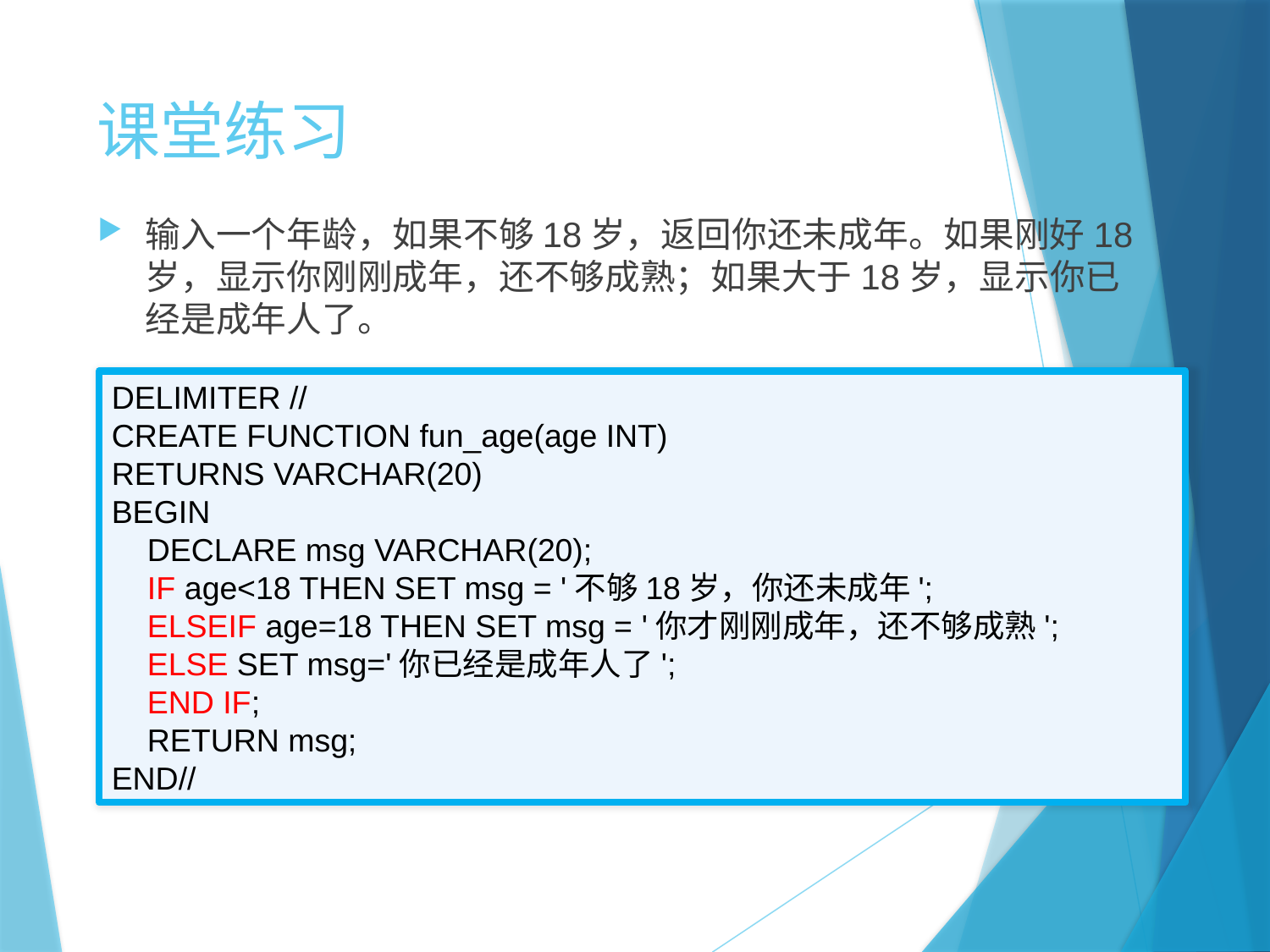

# 课堂练习
输入一个年龄，如果不够18岁，返回你还未成年。如果刚好18岁，显示你刚刚成年，还不够成熟；如果大于18岁，显示你已经是成年人了。
DELIMITER //
CREATE FUNCTION fun_age(age INT)
RETURNS VARCHAR(20)
BEGIN
    DECLARE msg VARCHAR(20);
    IF age<18 THEN SET msg = '不够18岁，你还未成年';
    ELSEIF age=18 THEN SET msg = '你才刚刚成年，还不够成熟';
    ELSE SET msg='你已经是成年人了';
    END IF;
    RETURN msg;
END//